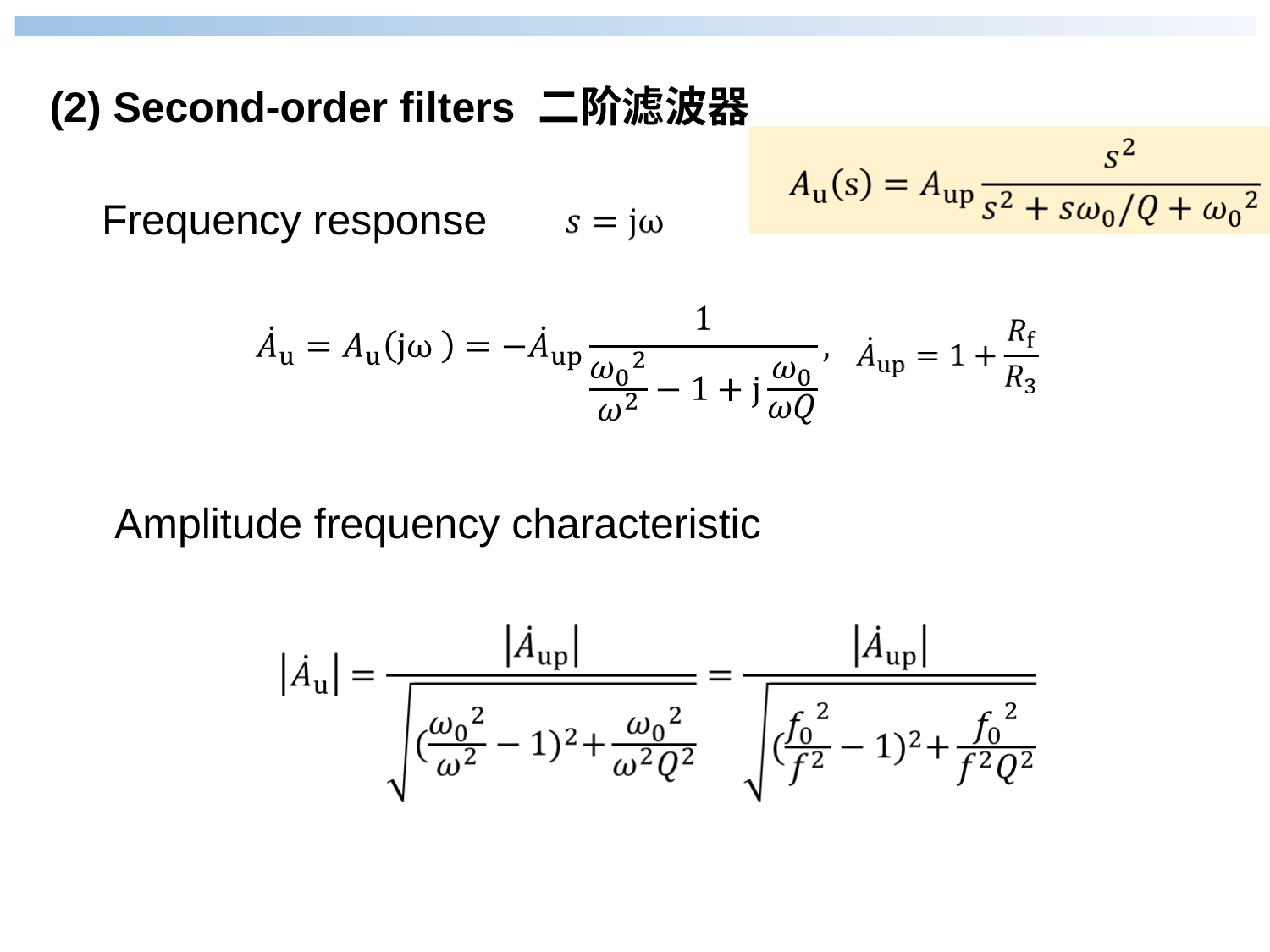

(2) Second-order filters 二阶滤波器

Frequency response

Amplitude frequency characteristic